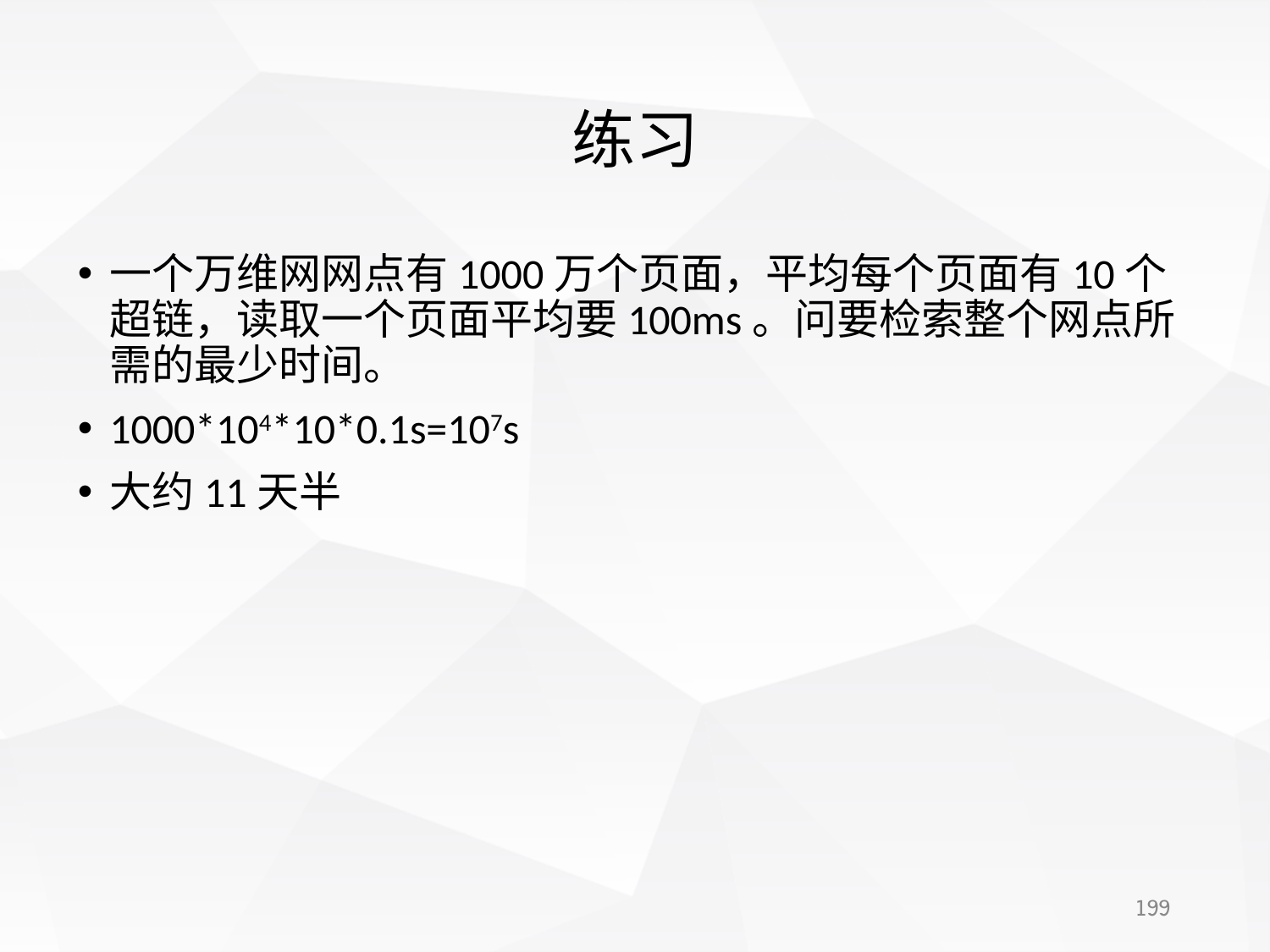

# 练习
一个万维网网点有1000万个页面，平均每个页面有10个超链，读取一个页面平均要100ms。问要检索整个网点所需的最少时间。
1000*104*10*0.1s=107s
大约11天半
199